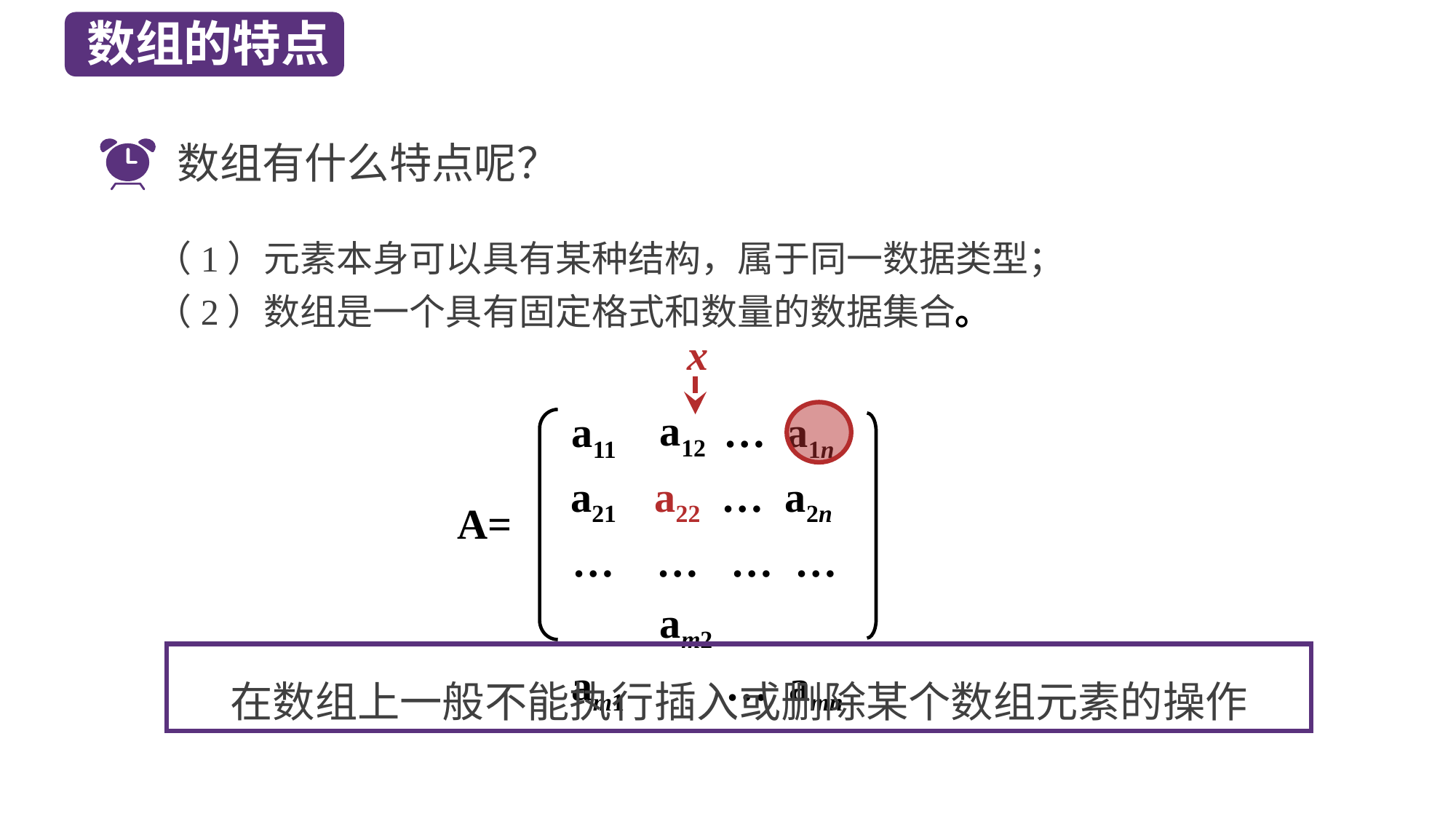

数组的特点

数组有什么特点呢？

（1）元素本身可以具有某种结构，属于同一数据类型；
（2）数组是一个具有固定格式和数量的数据集合。
x

a12

am2
      a11           …  a1n

      …    …   …  …
      am1          …  amn

a21    a22  …  a2n
A=
在数组上一般不能执行插入或删除某个数组元素的操作